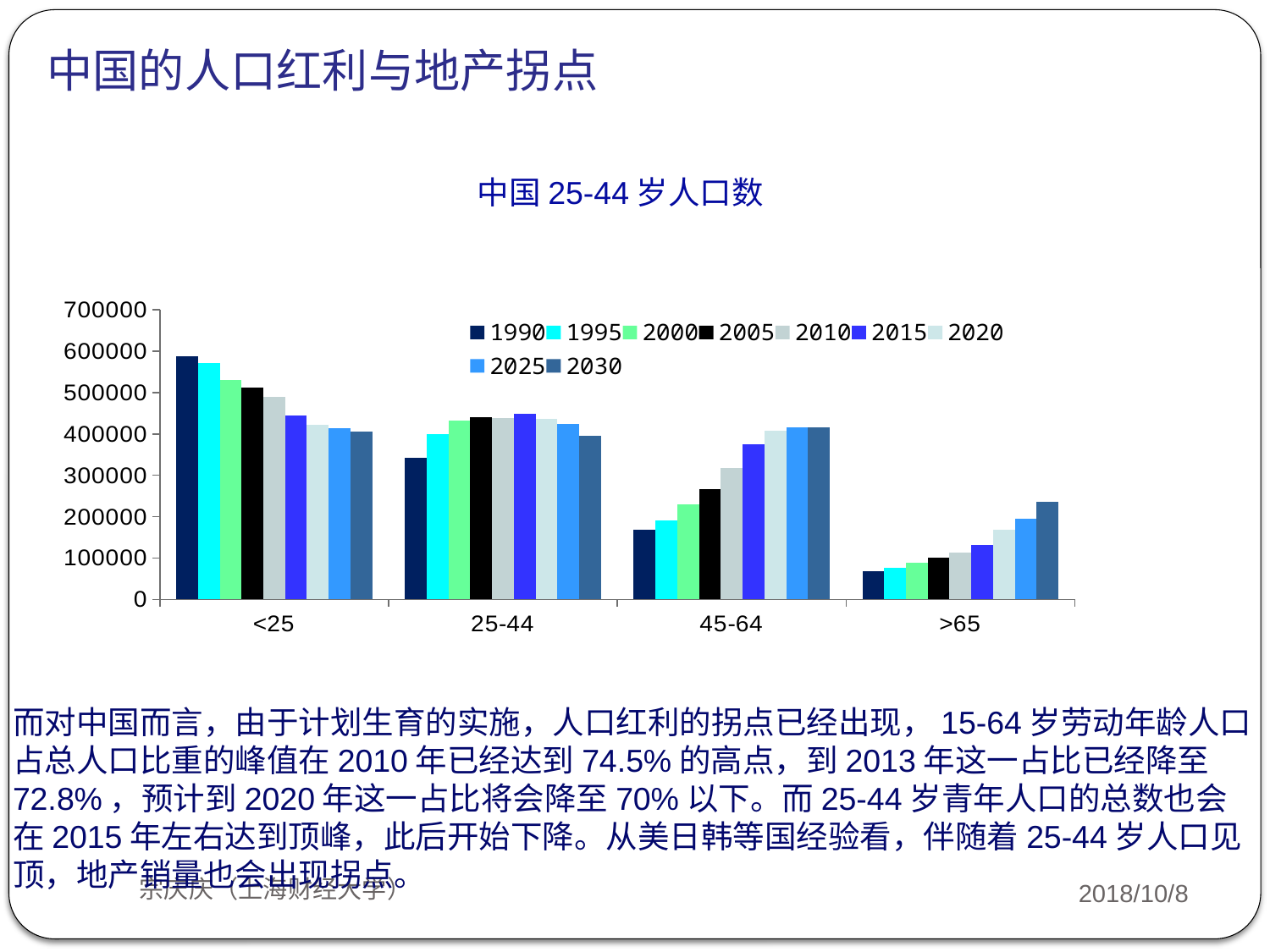

中国的人口红利与地产拐点
中国25-44岁人口数

### Chart

| Category | 1990 | 1995 | 2000 | 2005 | 2010 | 2015 | 2020 | 2025 | 2030 |
|---|---|---|---|---|---|---|---|---|---|
| <25 | 588608.0 | 570464.0 | 530603.0 | 511104.0 | 488951.0 | 445041.0 | 421186.0 | 413495.0 | 405698.0 |
| 25-44 | 341569.0 | 400197.0 | 431687.0 | 439928.0 | 438663.0 | 448968.0 | 437053.0 | 424111.0 | 396097.0 |
| 45-64 | 167932.0 | 190110.0 | 230173.0 | 266013.0 | 318662.0 | 375120.0 | 406936.0 | 415772.0 | 416418.0 |
| >65 | 67320.0 | 76761.0 | 87965.0 | 101132.0 | 113545.0 | 132457.0 | 167692.0 | 195605.0 | 235084.0 |
而对中国而言，由于计划生育的实施，人口红利的拐点已经出现，15-64岁劳动年龄人口占总人口比重的峰值在2010年已经达到74.5%的高点，到2013年这一占比已经降至72.8%，预计到2020年这一占比将会降至70%以下。而25-44岁青年人口的总数也会在2015年左右达到顶峰，此后开始下降。从美日韩等国经验看，伴随着25-44岁人口见顶，地产销量也会出现拐点。
宗庆庆（上海财经大学）
2018/10/8